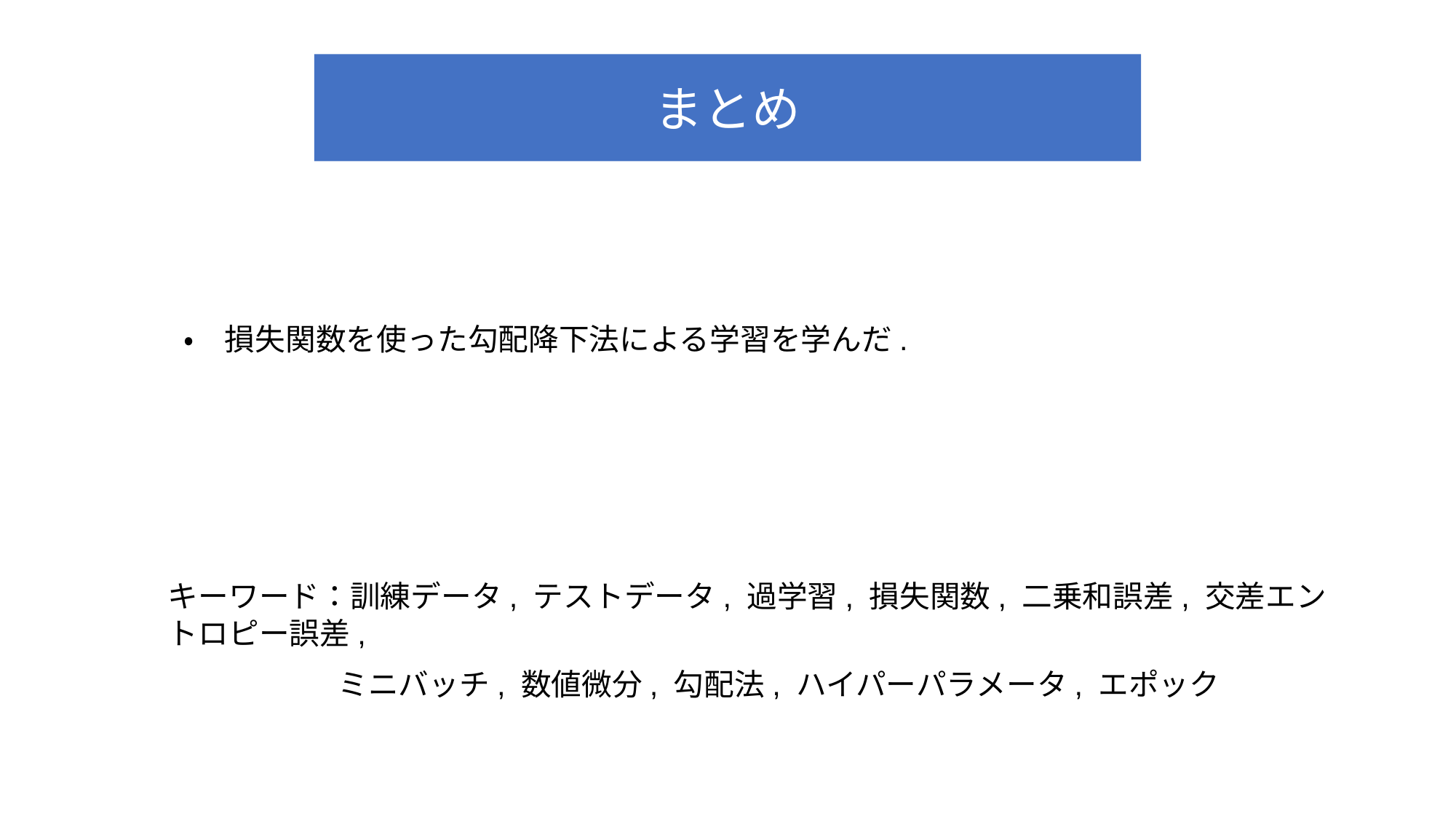

まとめ
・　損失関数を使った勾配降下法による学習を学んだ.
キーワード：訓練データ, テストデータ, 過学習, 損失関数, 二乗和誤差, 交差エントロピー誤差,
	　　ミニバッチ, 数値微分, 勾配法, ハイパーパラメータ, エポック